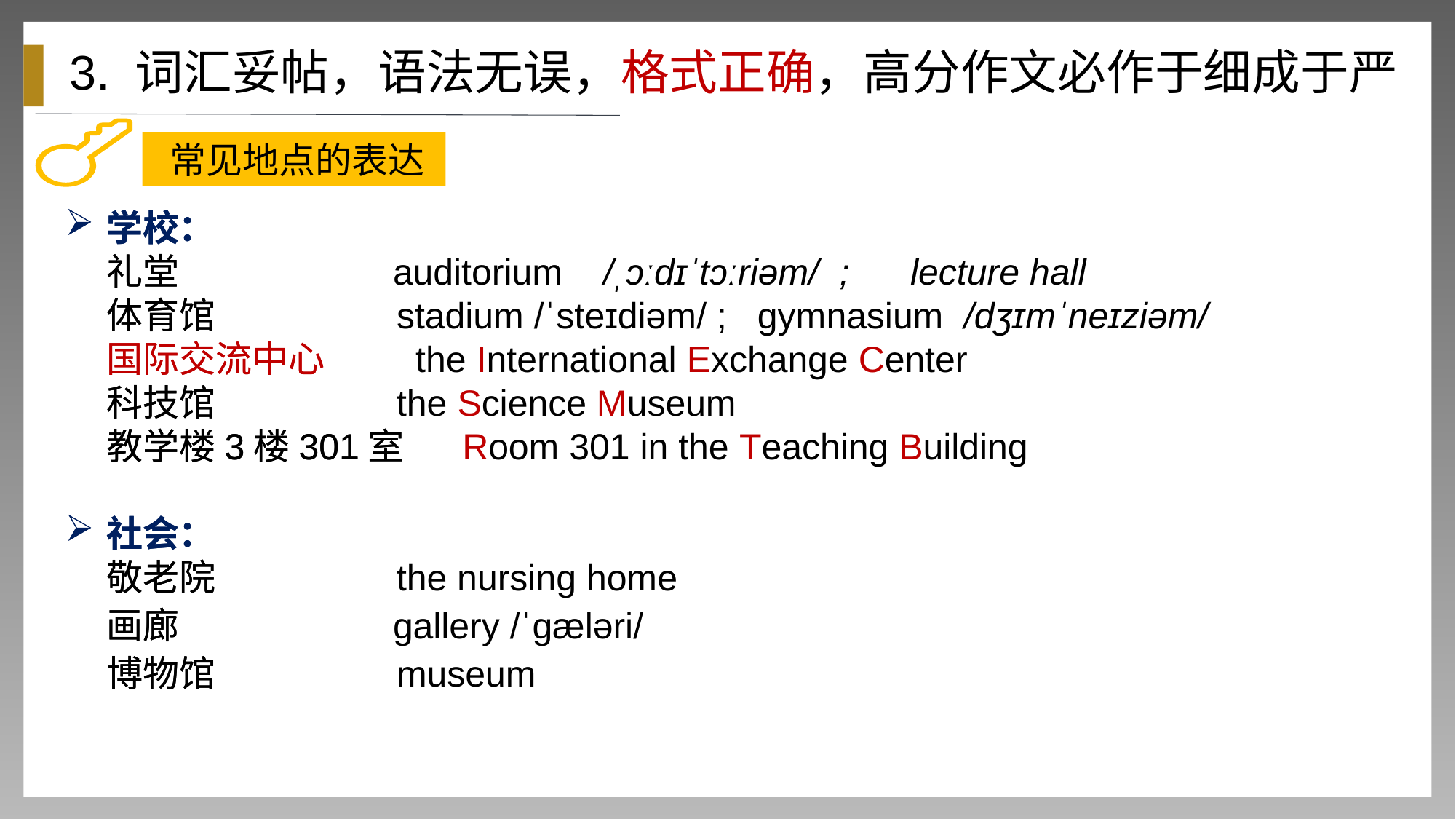

3. 词汇妥帖，语法无误，格式正确，高分作文必作于细成于严

 常见地点的表达
学校：
    礼堂                         auditorium    /ˌɔːdɪˈtɔːriəm/  ;      lecture hall
    体育馆                     stadium /ˈsteɪdiəm/ ;   gymnasium  /dʒɪmˈneɪziəm/
    国际交流中心          the International Exchange Center
    科技馆                     the Science Museum
    教学楼3楼301室      Room 301 in the Teaching Building

社会：
    敬老院                     the nursing home
    画廊                         gallery /ˈɡæləri/
    博物馆                     museum
学校：
    礼堂                         auditorium    /ˌɔːdɪˈtɔːriəm/  ;      lecture hall
    体育馆                     stadium /ˈsteɪdiəm/ ;   gymnasium  /dʒɪmˈneɪziəm/
    国际交流中心          the International Exchange Center
    科技馆                     the Science Museum
    教学楼3楼301室      Room 301 in the Teaching Building

社会：
    敬老院                     the nursing home
    画廊                         gallery /ˈɡæləri/
    博物馆                     museum